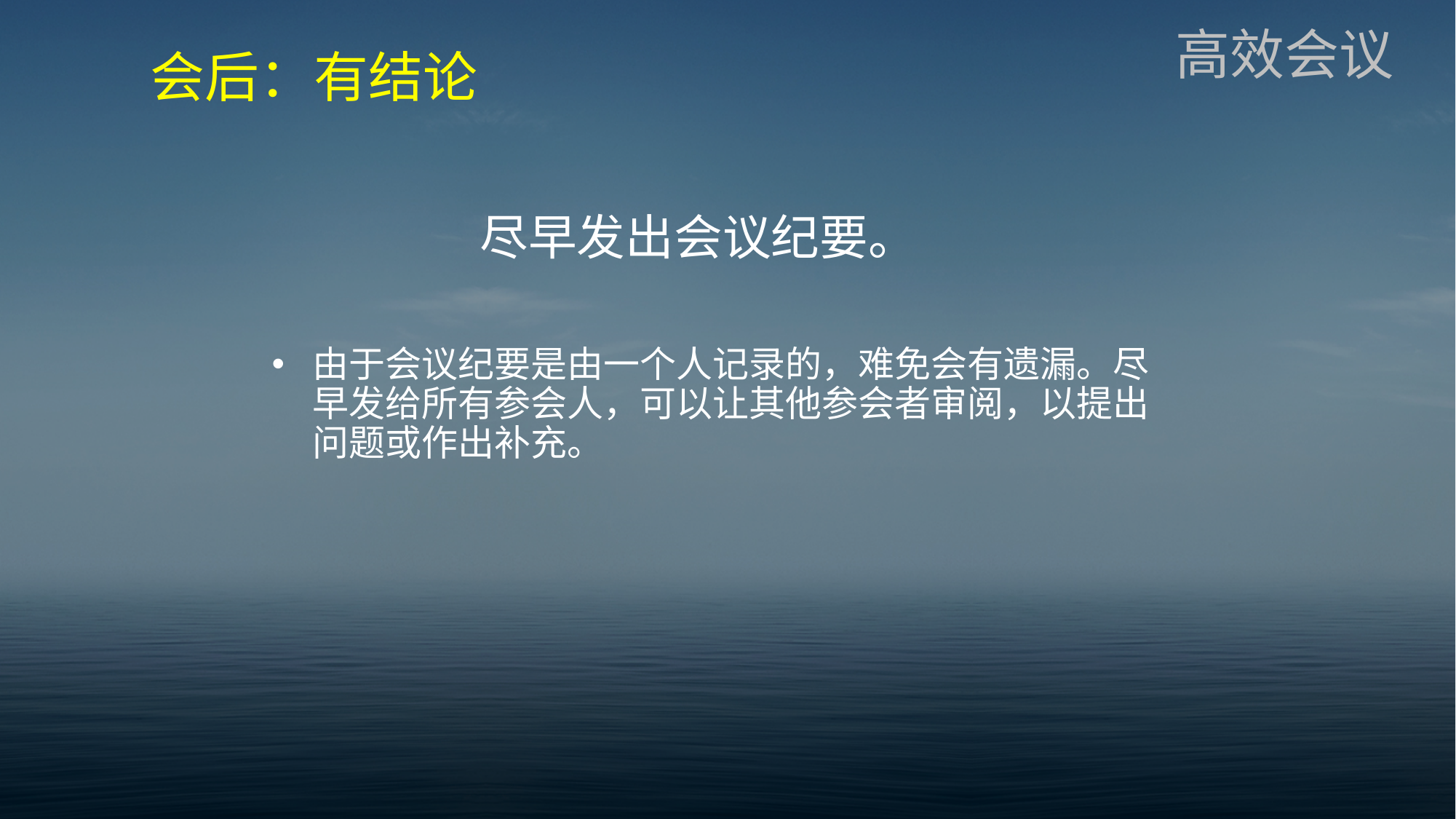

高效会议
会后：有结论
尽早发出会议纪要。
由于会议纪要是由一个人记录的，难免会有遗漏。尽早发给所有参会人，可以让其他参会者审阅，以提出问题或作出补充。